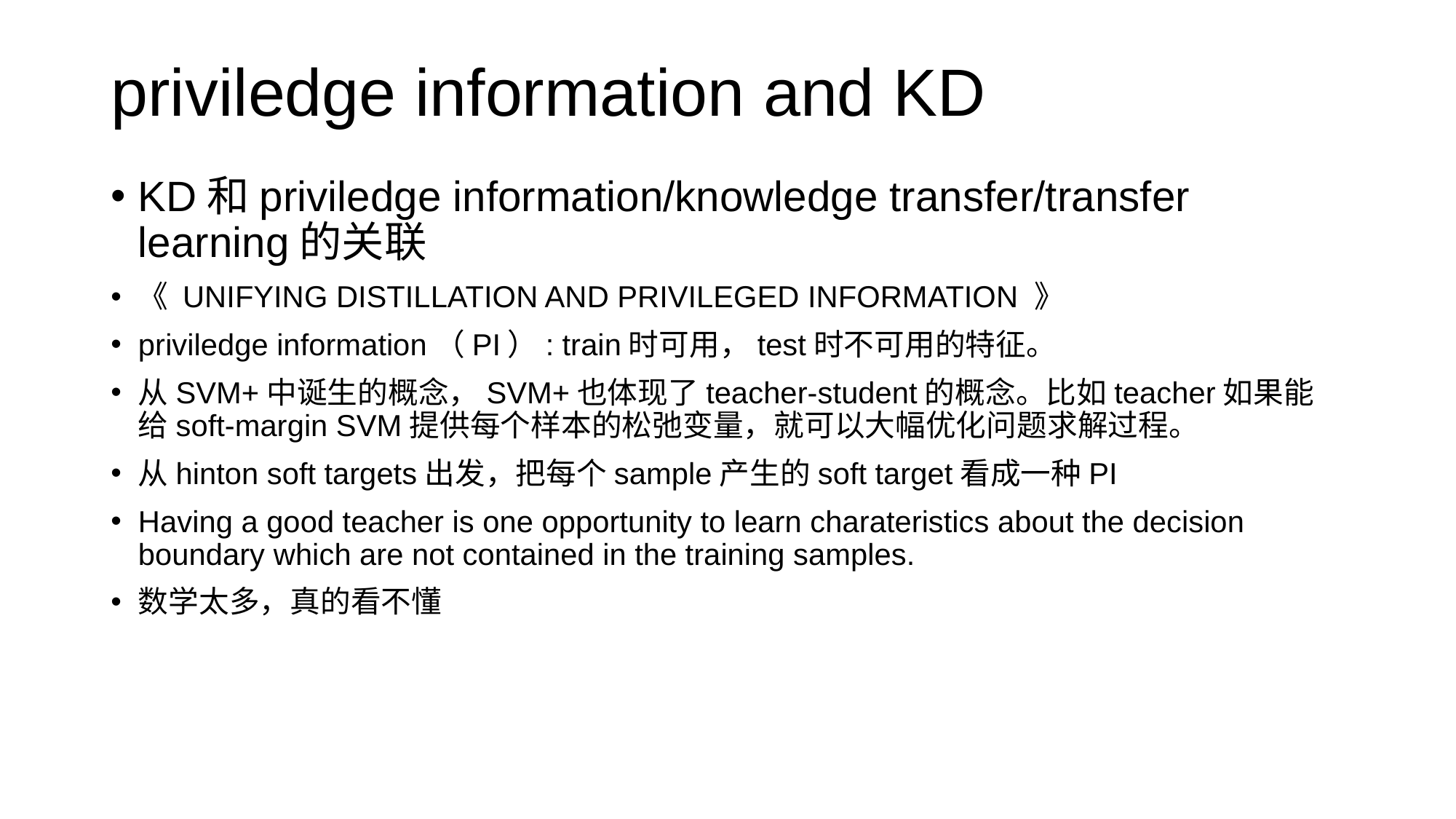

# priviledge information and KD
KD和priviledge information/knowledge transfer/transfer learning的关联
《 UNIFYING DISTILLATION AND PRIVILEGED INFORMATION 》
priviledge information（PI）: train时可用，test时不可用的特征。
从SVM+中诞生的概念，SVM+也体现了teacher-student的概念。比如teacher如果能给soft-margin SVM提供每个样本的松弛变量，就可以大幅优化问题求解过程。
从hinton soft targets出发，把每个sample产生的soft target看成一种PI
Having a good teacher is one opportunity to learn charateristics about the decision boundary which are not contained in the training samples.
数学太多，真的看不懂